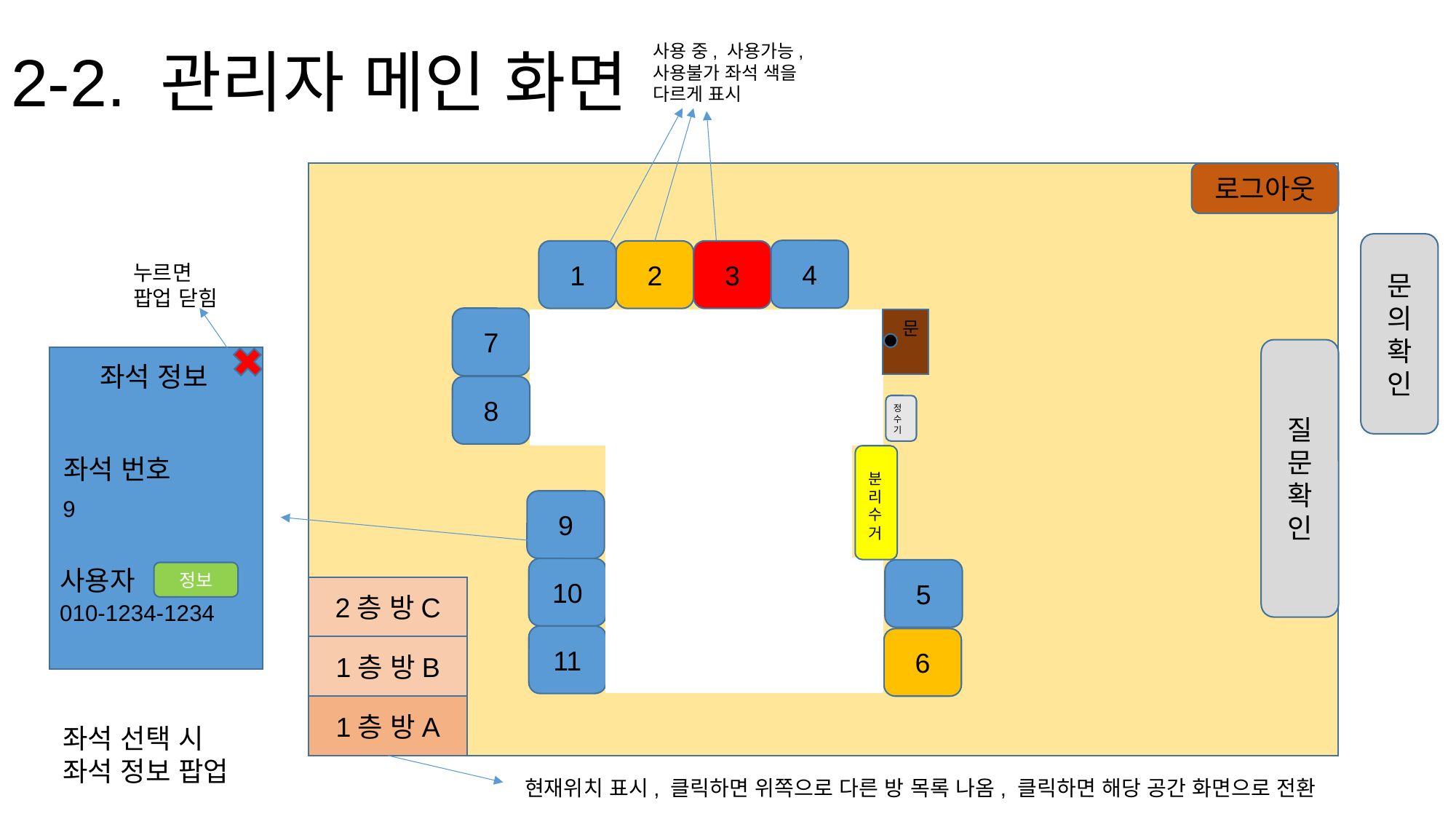

# 2-2. 관리자 메인 화면
사용 중, 사용가능, 사용불가 좌석 색을 다르게 표시

로그아웃
문
의
확
인
4
1
3
2
누르면 팝업 닫힘
7

문

질
문
확
인

좌석 정보
8

정수기

좌석 번호
분
리
수
거
9
9

사용자
10
5
정보
2층 방C
010-1234-1234
11
6
1층 방B
1층 방A
좌석 선택 시
좌석 정보 팝업
현재위치 표시, 클릭하면 위쪽으로 다른 방 목록 나옴, 클릭하면 해당 공간 화면으로 전환